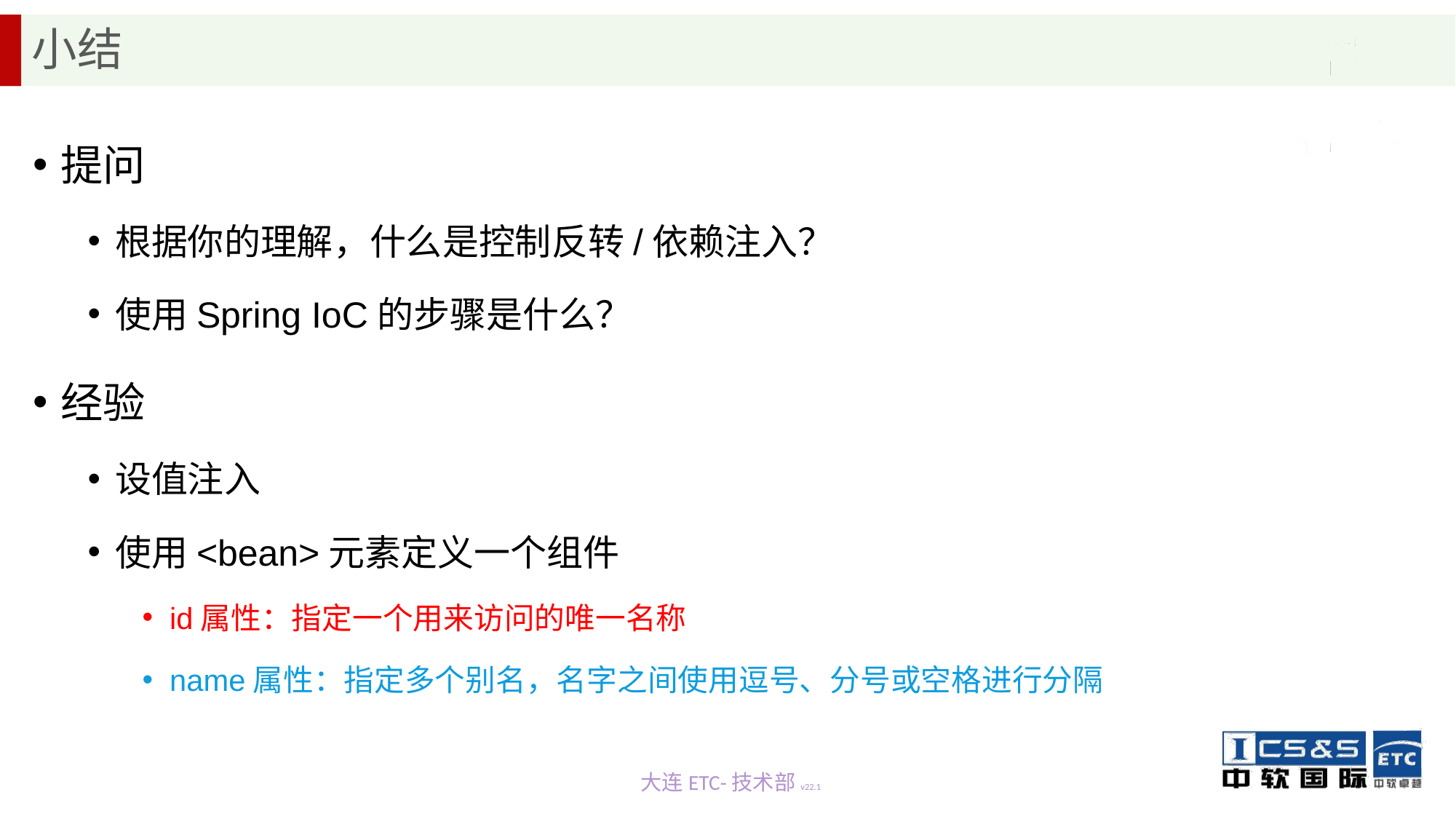

# 小结
提问
根据你的理解，什么是控制反转/依赖注入？
使用Spring IoC的步骤是什么？
经验
设值注入
使用<bean>元素定义一个组件
id属性：指定一个用来访问的唯一名称
name属性：指定多个别名，名字之间使用逗号、分号或空格进行分隔